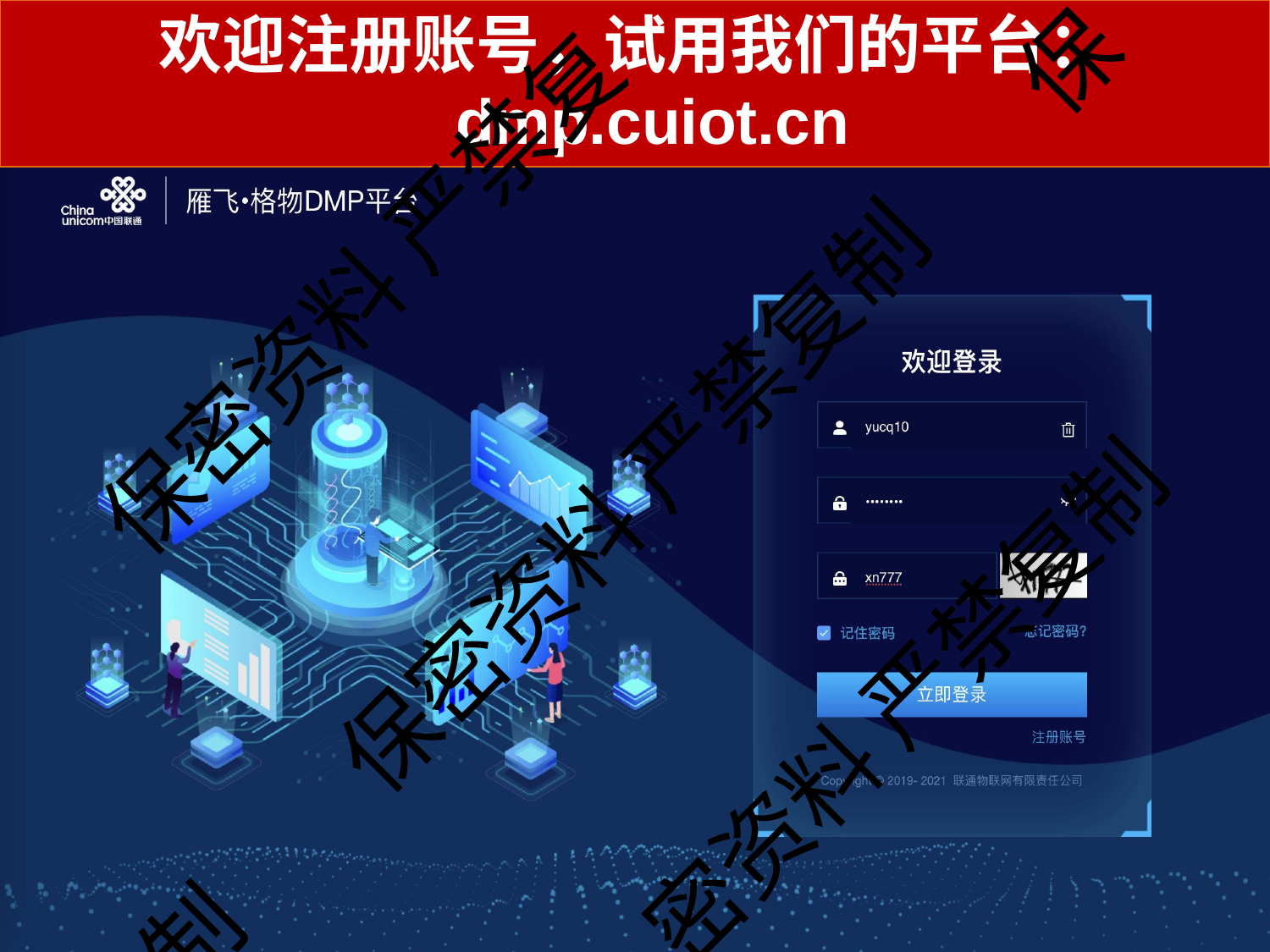

# 欢迎注册账号，试用我们的平台：  dmp.cuiot.cn
保

保密资料 严禁复
保密资料 严禁复制
密资料 严禁复制
21
制